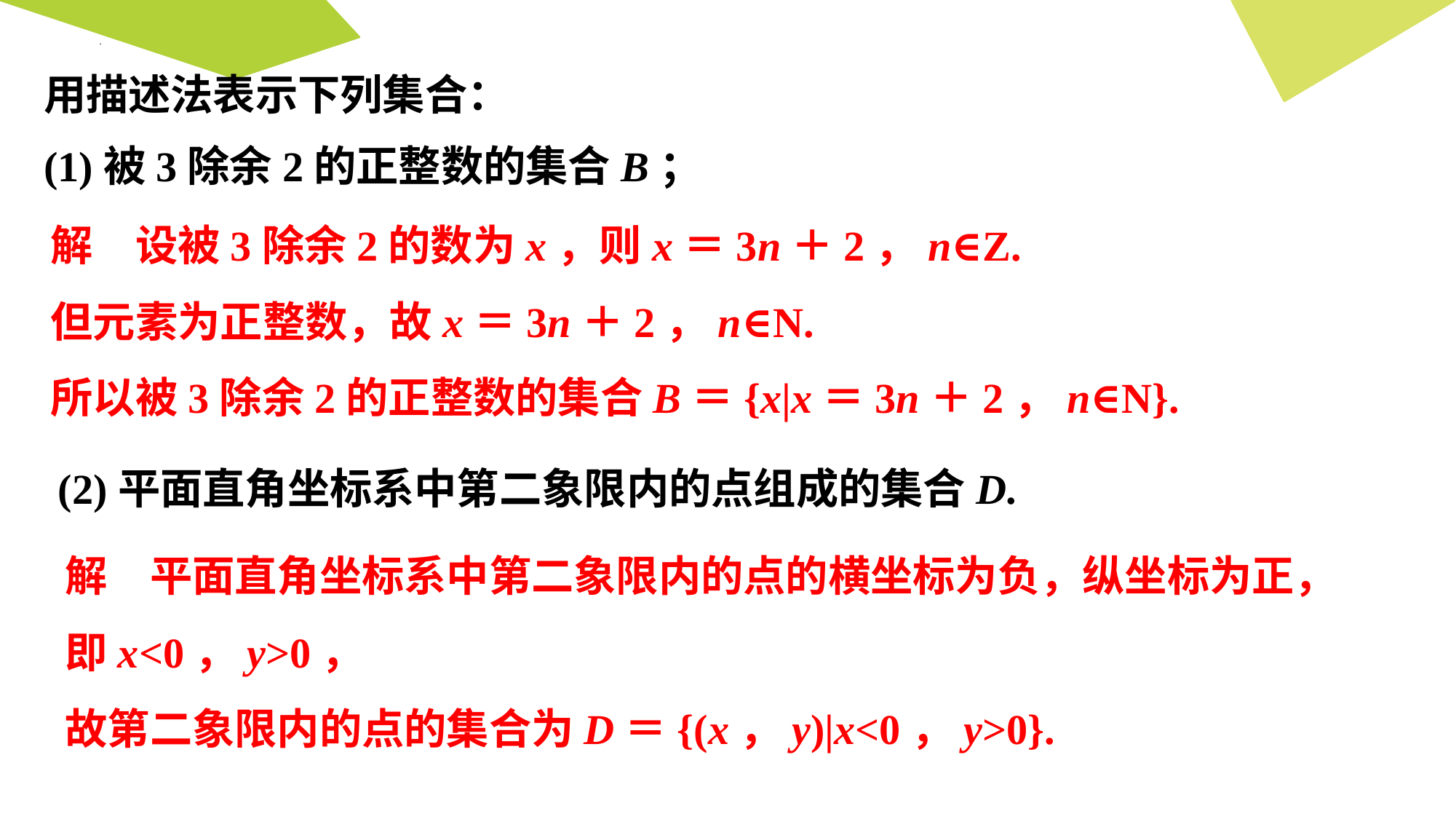

用描述法表示下列集合：
(1)被3除余2的正整数的集合B；
解　设被3除余2的数为x，则x＝3n＋2，n∈Z.
但元素为正整数，故x＝3n＋2，n∈N.
所以被3除余2的正整数的集合B＝{x|x＝3n＋2，n∈N}.
(2)平面直角坐标系中第二象限内的点组成的集合D.
解　平面直角坐标系中第二象限内的点的横坐标为负，纵坐标为正，
即x<0，y>0，
故第二象限内的点的集合为D＝{(x，y)|x<0，y>0}.